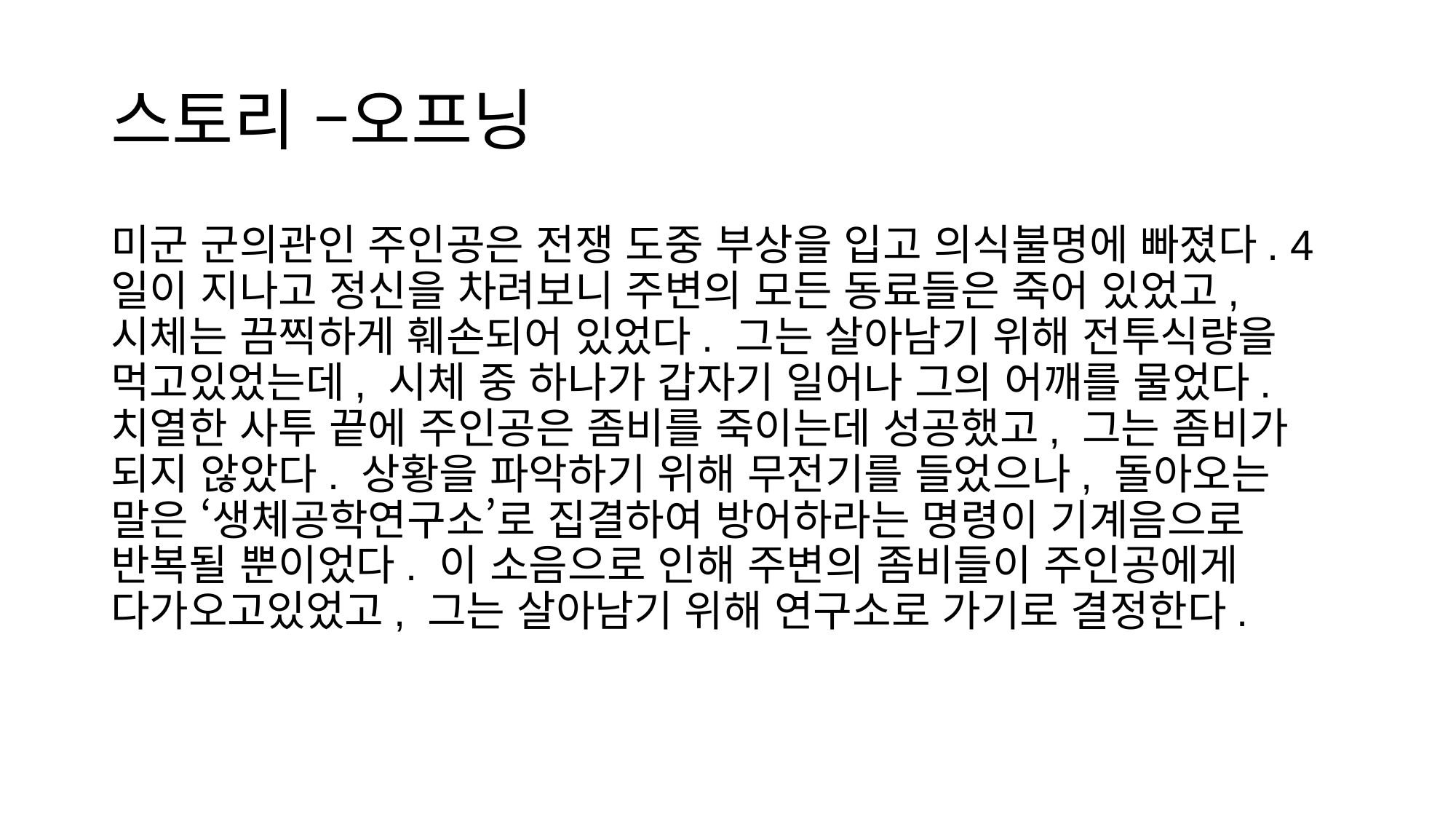

# 스토리 –오프닝
미군 군의관인 주인공은 전쟁 도중 부상을 입고 의식불명에 빠졌다. 4일이 지나고 정신을 차려보니 주변의 모든 동료들은 죽어 있었고, 시체는 끔찍하게 훼손되어 있었다. 그는 살아남기 위해 전투식량을 먹고있었는데, 시체 중 하나가 갑자기 일어나 그의 어깨를 물었다. 치열한 사투 끝에 주인공은 좀비를 죽이는데 성공했고, 그는 좀비가 되지 않았다. 상황을 파악하기 위해 무전기를 들었으나, 돌아오는 말은 ‘생체공학연구소’로 집결하여 방어하라는 명령이 기계음으로 반복될 뿐이었다. 이 소음으로 인해 주변의 좀비들이 주인공에게 다가오고있었고, 그는 살아남기 위해 연구소로 가기로 결정한다.